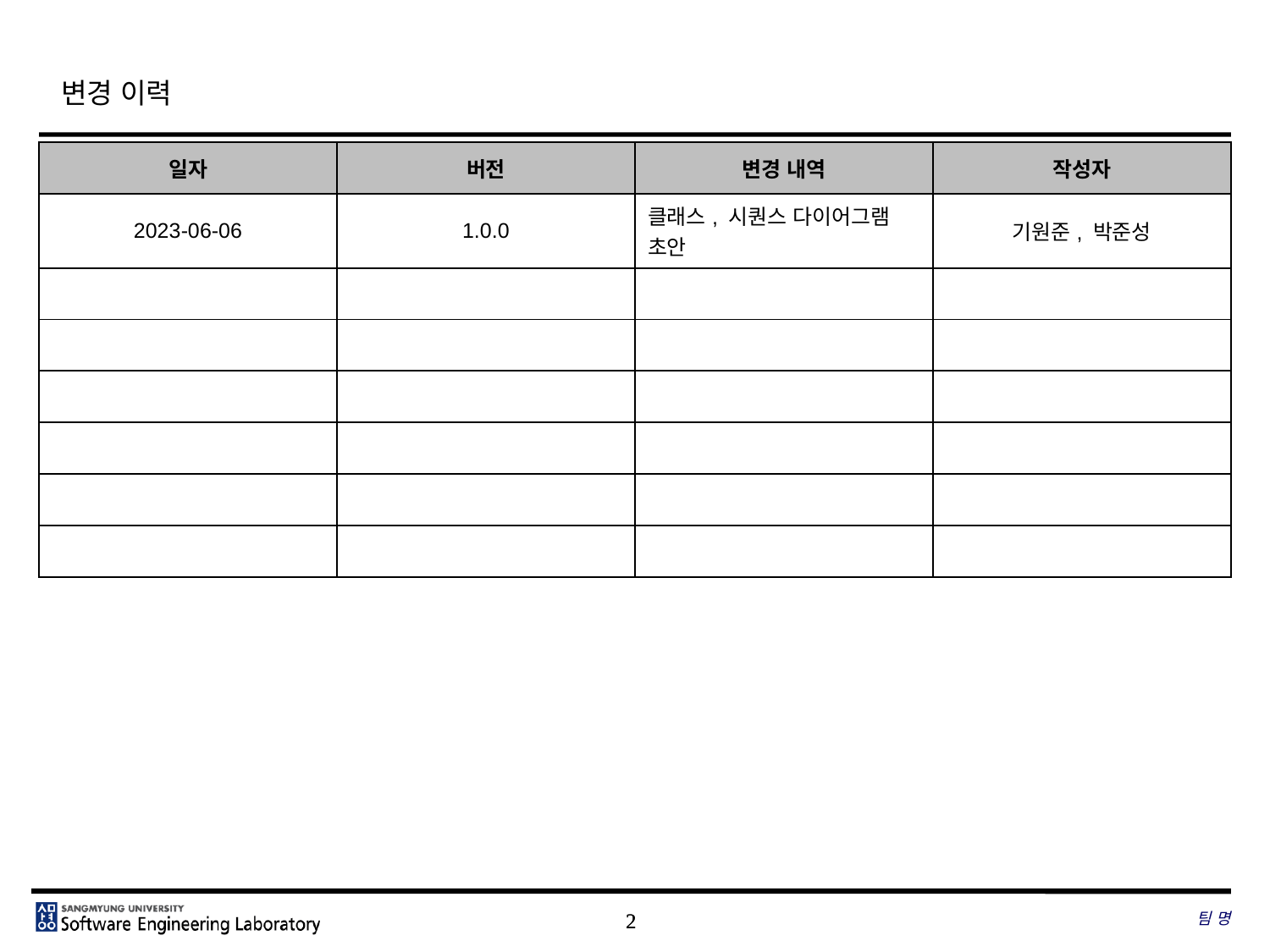

# 변경 이력
| 일자 | 버전 | 변경 내역 | 작성자 |
| --- | --- | --- | --- |
| 2023-06-06 | 1.0.0 | 클래스, 시퀀스 다이어그램 초안 | 기원준, 박준성 |
|  |  |  |  |
|  |  |  |  |
|  |  |  |  |
|  |  |  |  |
|  |  |  |  |
|  |  |  |  |
팀 명